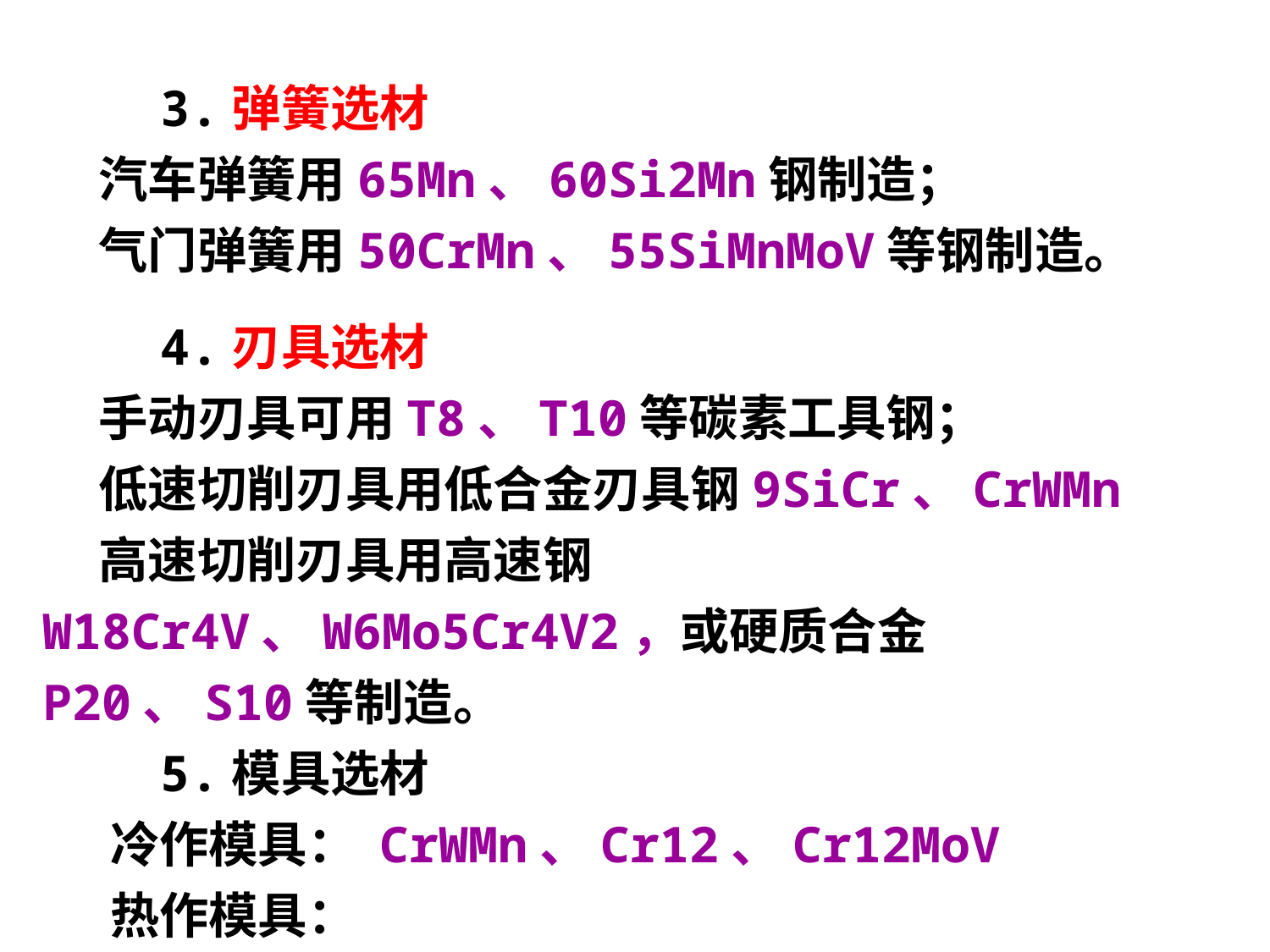

3.弹簧选材
    汽车弹簧用65Mn、60Si2Mn钢制造；
    气门弹簧用50CrMn、55SiMnMoV等钢制造。

    4.刃具选材
    手动刃具可用T8、T10等碳素工具钢；
    低速切削刃具用低合金刃具钢9SiCr、CrWMn
    高速切削刃具用高速钢W18Cr4V、W6Mo5Cr4V2，或硬质合金P20、S10等制造。
    5.模具选材
     冷作模具： CrWMn、Cr12、Cr12MoV
     热作模具： 5CrNiMo、5CrMnMo、4Cr5MoSiV